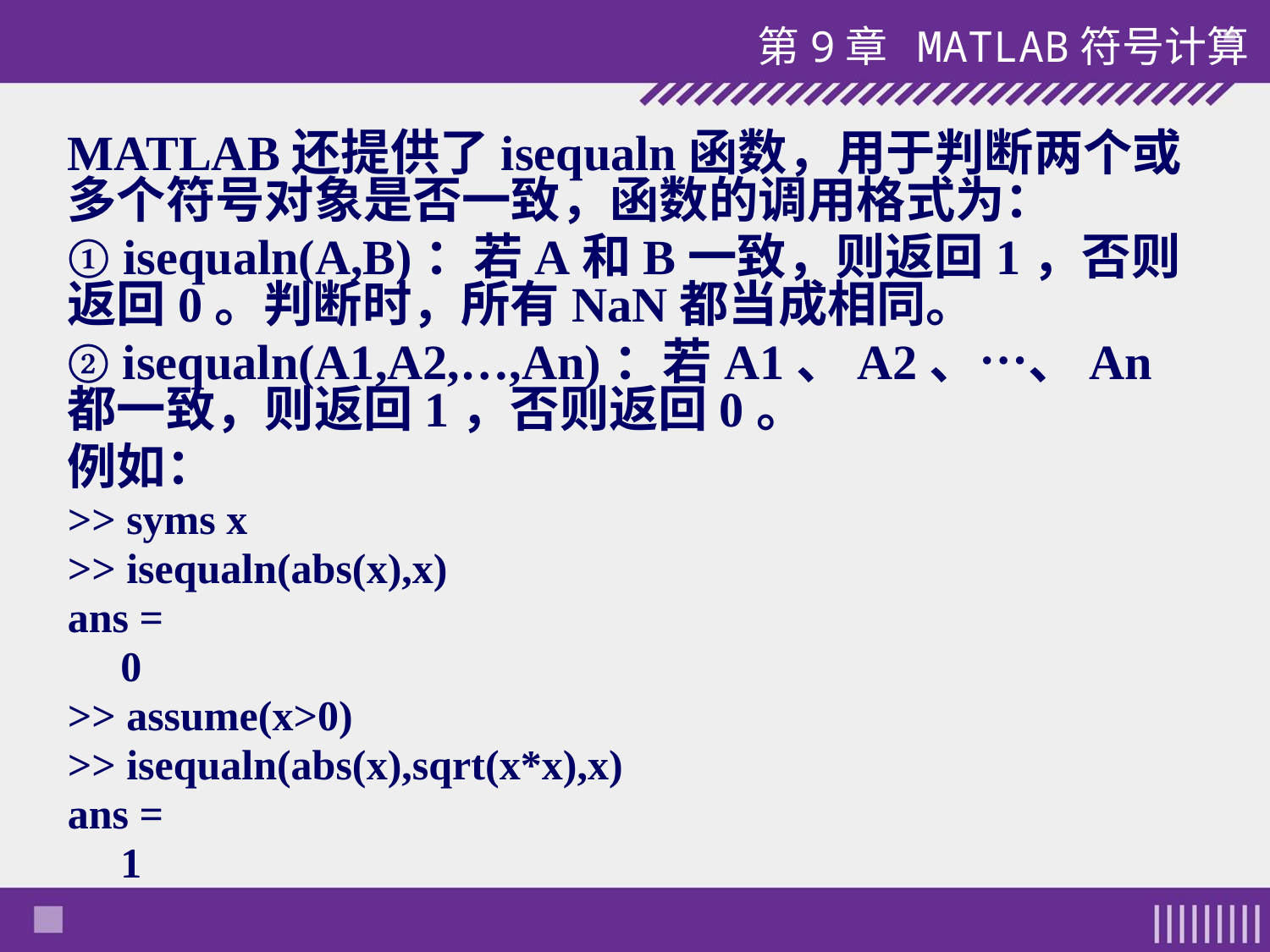

第9章  MATLAB符号计算
MATLAB还提供了isequaln函数，用于判断两个或多个符号对象是否一致，函数的调用格式为：
① isequaln(A,B)：若A和B一致，则返回1，否则返回0。判断时，所有NaN都当成相同。
② isequaln(A1,A2,…,An)：若A1、A2、…、An都一致，则返回1，否则返回0。
例如：
>> syms x
>> isequaln(abs(x),x)
ans =
     0
>> assume(x>0)
>> isequaln(abs(x),sqrt(x*x),x)
ans =
     1